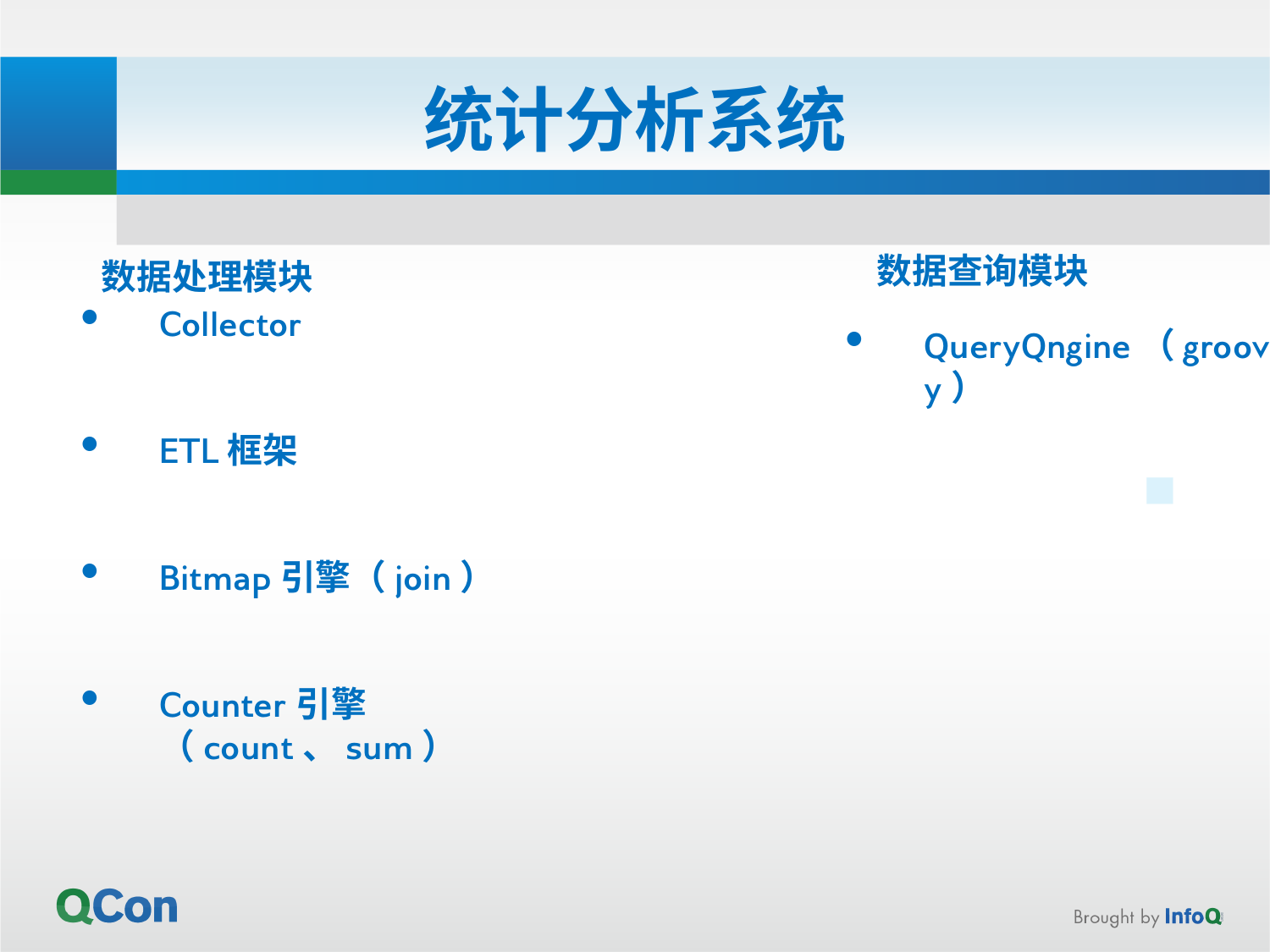

# 统计分析系统
数据查询模块
数据处理模块
Collector
ETL框架
Bitmap引擎（join）
Counter引擎（count、sum）
QueryQngine（groovy）